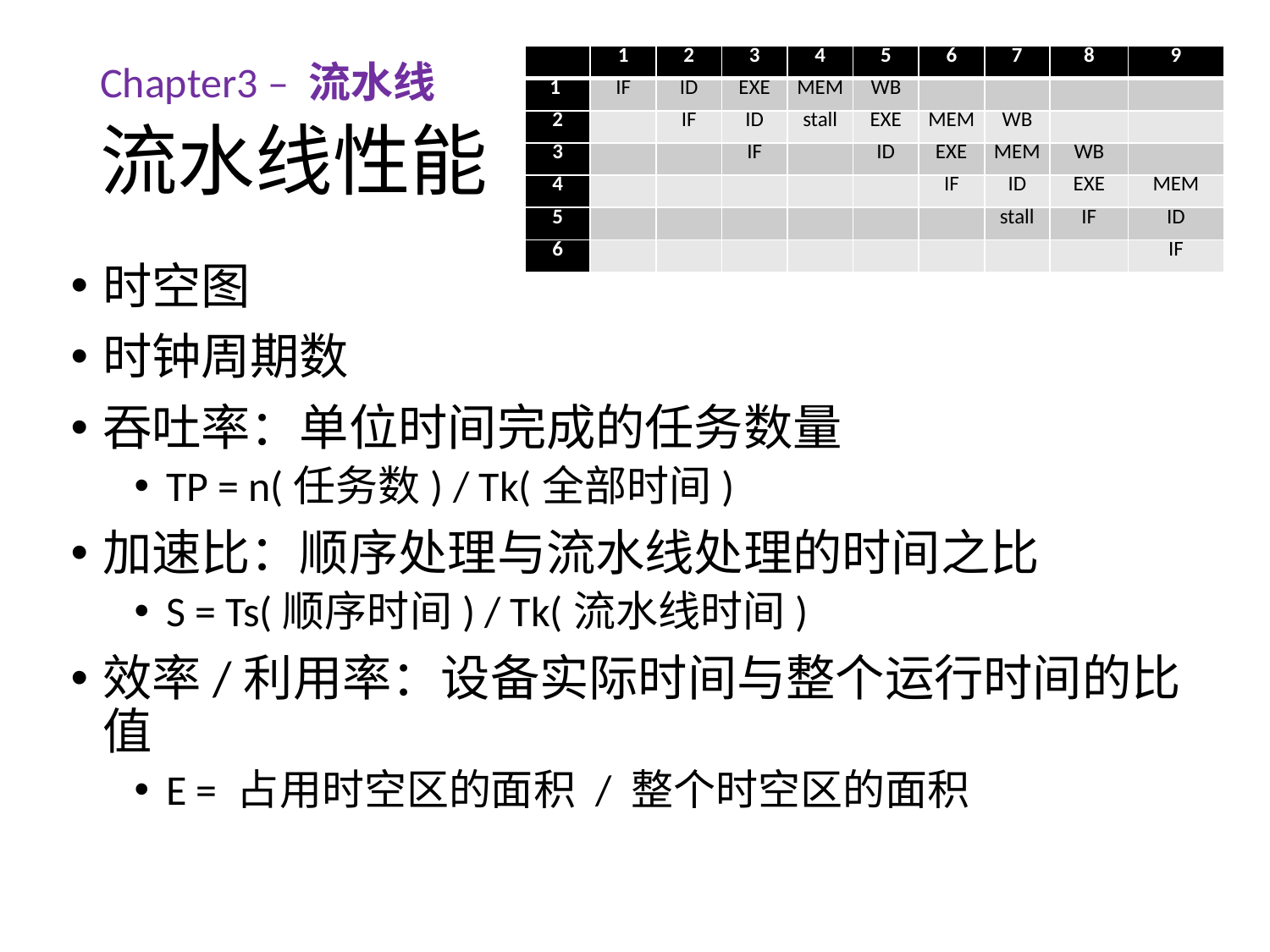

Chapter3 – 流水线
|  | 1 | 2 | 3 | 4 | 5 | 6 | 7 | 8 | 9 |
| --- | --- | --- | --- | --- | --- | --- | --- | --- | --- |
| 1 | IF | ID | EXE | MEM | WB |  |  |  |  |
| 2 |  | IF | ID | stall | EXE | MEM | WB |  |  |
| 3 |  |  | IF |  | ID | EXE | MEM | WB |  |
| 4 |  |  |  |  |  | IF | ID | EXE | MEM |
| 5 |  |  |  |  |  |  | stall | IF | ID |
| 6 |  |  |  |  |  |  |  |  | IF |
# 流水线性能
时空图
时钟周期数
吞吐率：单位时间完成的任务数量
TP = n(任务数) / Tk(全部时间)
加速比：顺序处理与流水线处理的时间之比
S = Ts(顺序时间) / Tk(流水线时间)
效率/利用率：设备实际时间与整个运行时间的比值
E = 占用时空区的面积 / 整个时空区的面积